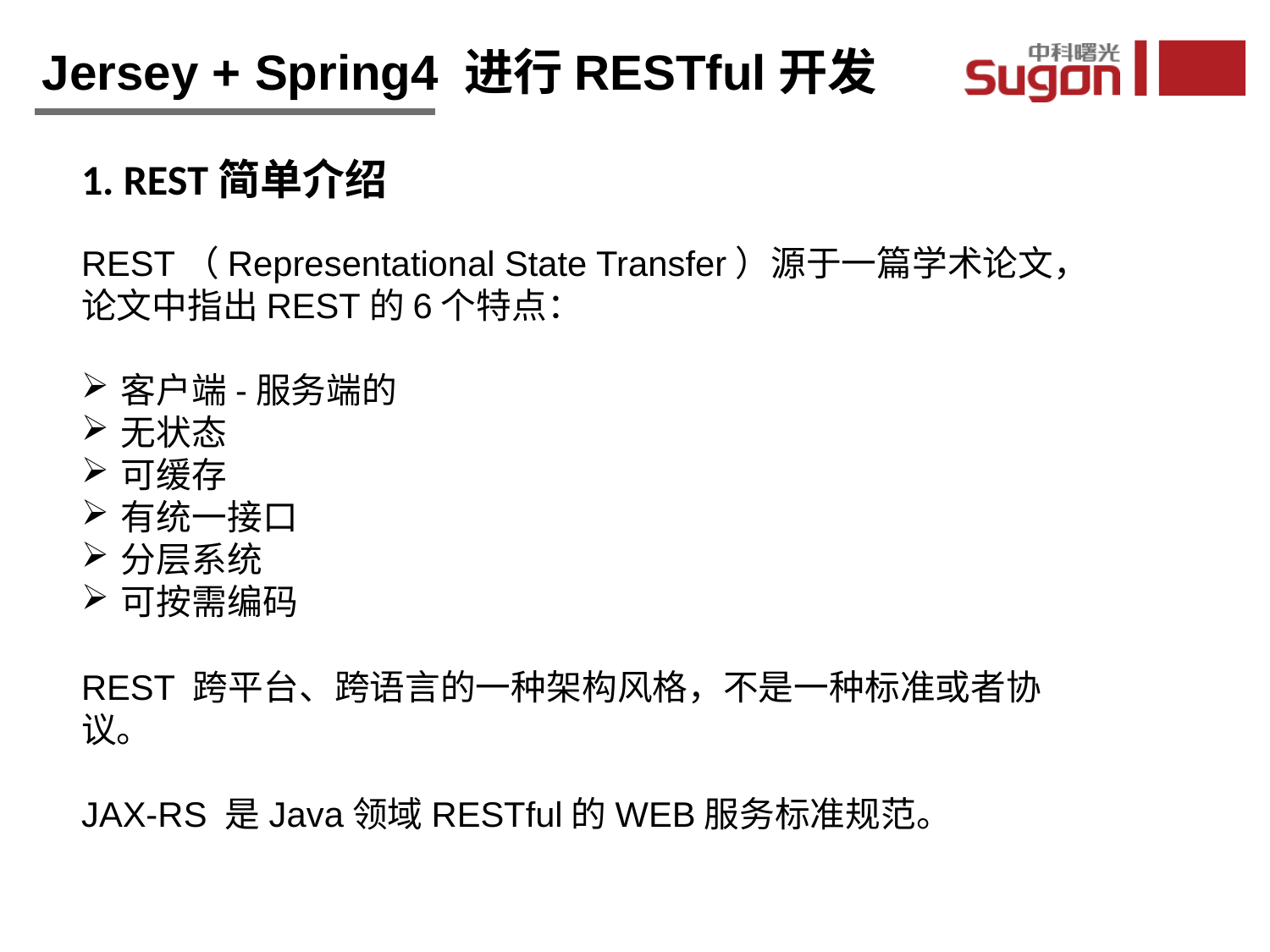

Jersey + Spring4 进行RESTful开发

1. REST简单介绍

REST（Representational State Transfer）源于一篇学术论文，论文中指出REST的6个特点：

客户端-服务端的
无状态
可缓存
有统一接口
分层系统
可按需编码
REST 跨平台、跨语言的一种架构风格，不是一种标准或者协议。

JAX-RS 是Java领域RESTful的WEB服务标准规范。